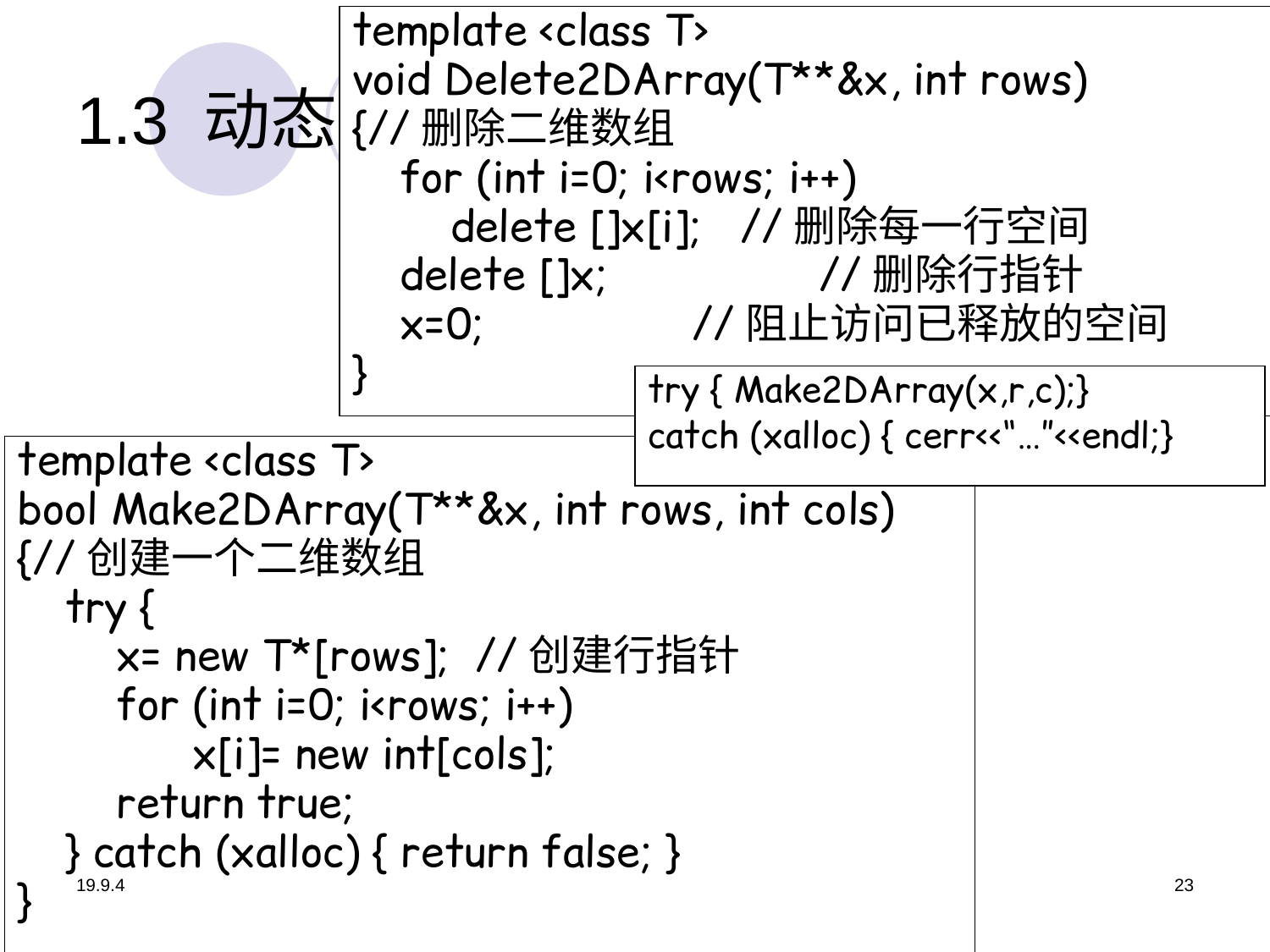

template <class T>
void Delete2DArray(T**&x, int rows)
{//删除二维数组
	for (int i=0; i<rows; i++)
	    delete []x[i];   //删除每一行空间
	delete []x;      	   //删除行指针
	x=0;		   //阻止访问已释放的空间
}
# 1.3	动态存储分配
try { Make2DArray(x,r,c);}
catch (xalloc) { cerr<<“…”<<endl;}
template <class T>
bool Make2DArray(T**&x, int rows, int cols)
{//创建一个二维数组
	try {
	    x= new T*[rows];  //创建行指针
	    for (int i=0; i<rows; i++)
		x[i]= new int[cols];
	    return true;
	} catch (xalloc) { return false; }
}
19.9.4
23